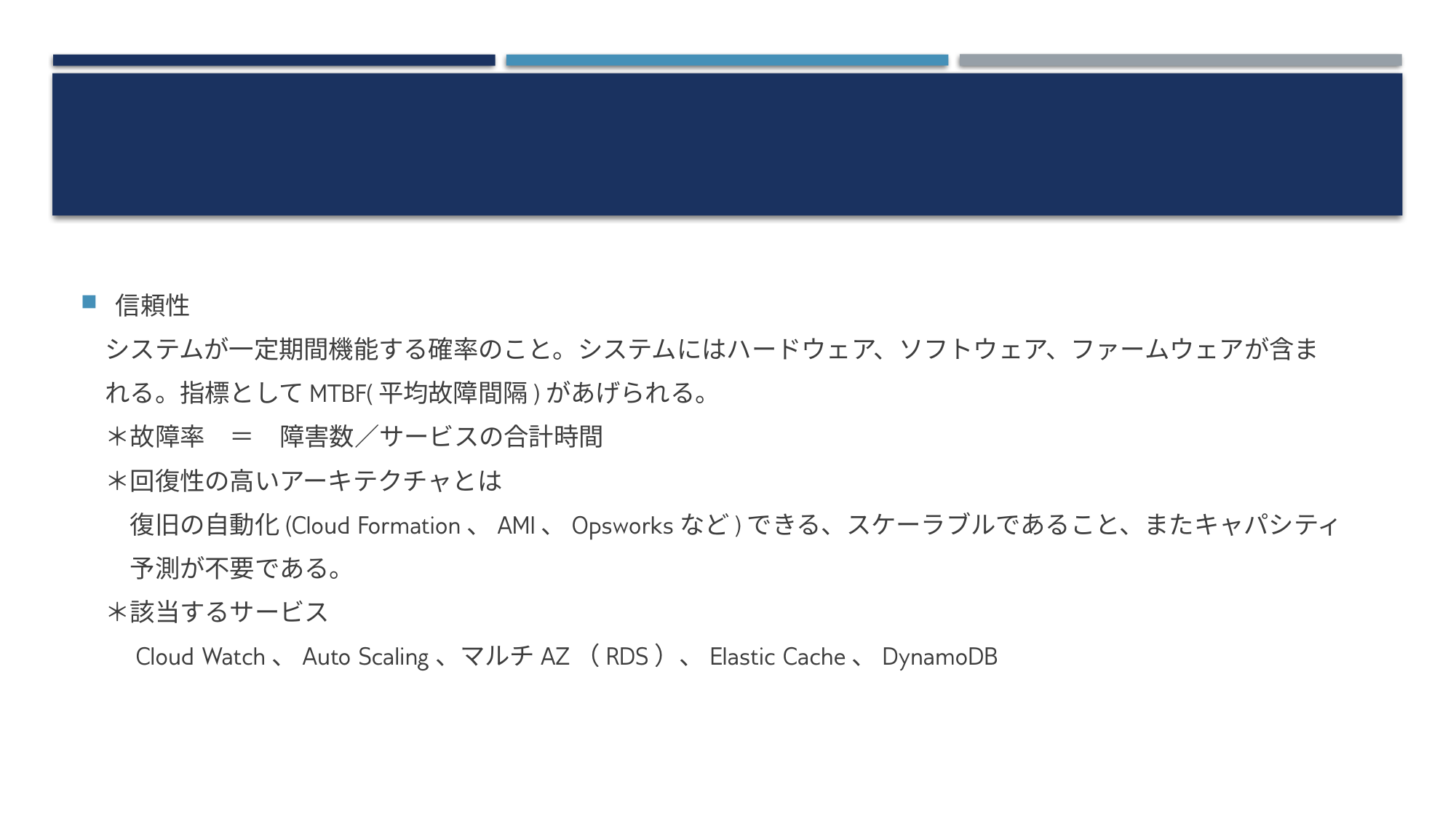

#
信頼性
　システムが一定期間機能する確率のこと。システムにはハードウェア、ソフトウェア、ファームウェアが含ま
　れる。指標としてMTBF(平均故障間隔)があげられる。
　＊故障率　＝　障害数／サービスの合計時間
　＊回復性の高いアーキテクチャとは
　　復旧の自動化(Cloud Formation、AMI、Opsworksなど)できる、スケーラブルであること、またキャパシティ
　　予測が不要である。
　＊該当するサービス
　　Cloud Watch、Auto Scaling、マルチAZ（RDS）、Elastic Cache、DynamoDB